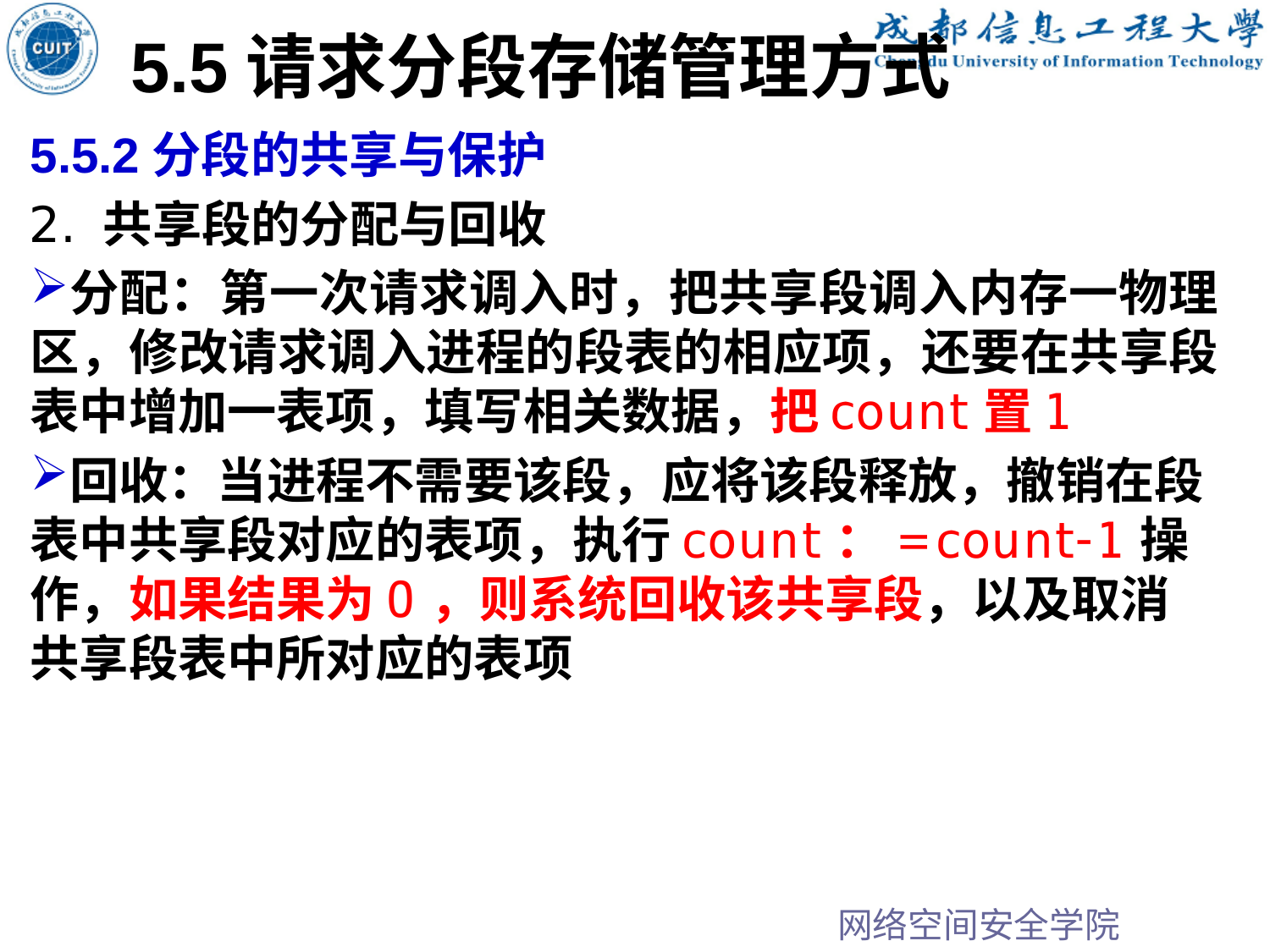

5.5请求分段存储管理方式
5.5.2分段的共享与保护
2. 共享段的分配与回收
分配：第一次请求调入时，把共享段调入内存一物理区，修改请求调入进程的段表的相应项，还要在共享段表中增加一表项，填写相关数据，把count置1
回收：当进程不需要该段，应将该段释放，撤销在段表中共享段对应的表项，执行count：=count-1操作，如果结果为0，则系统回收该共享段，以及取消共享段表中所对应的表项